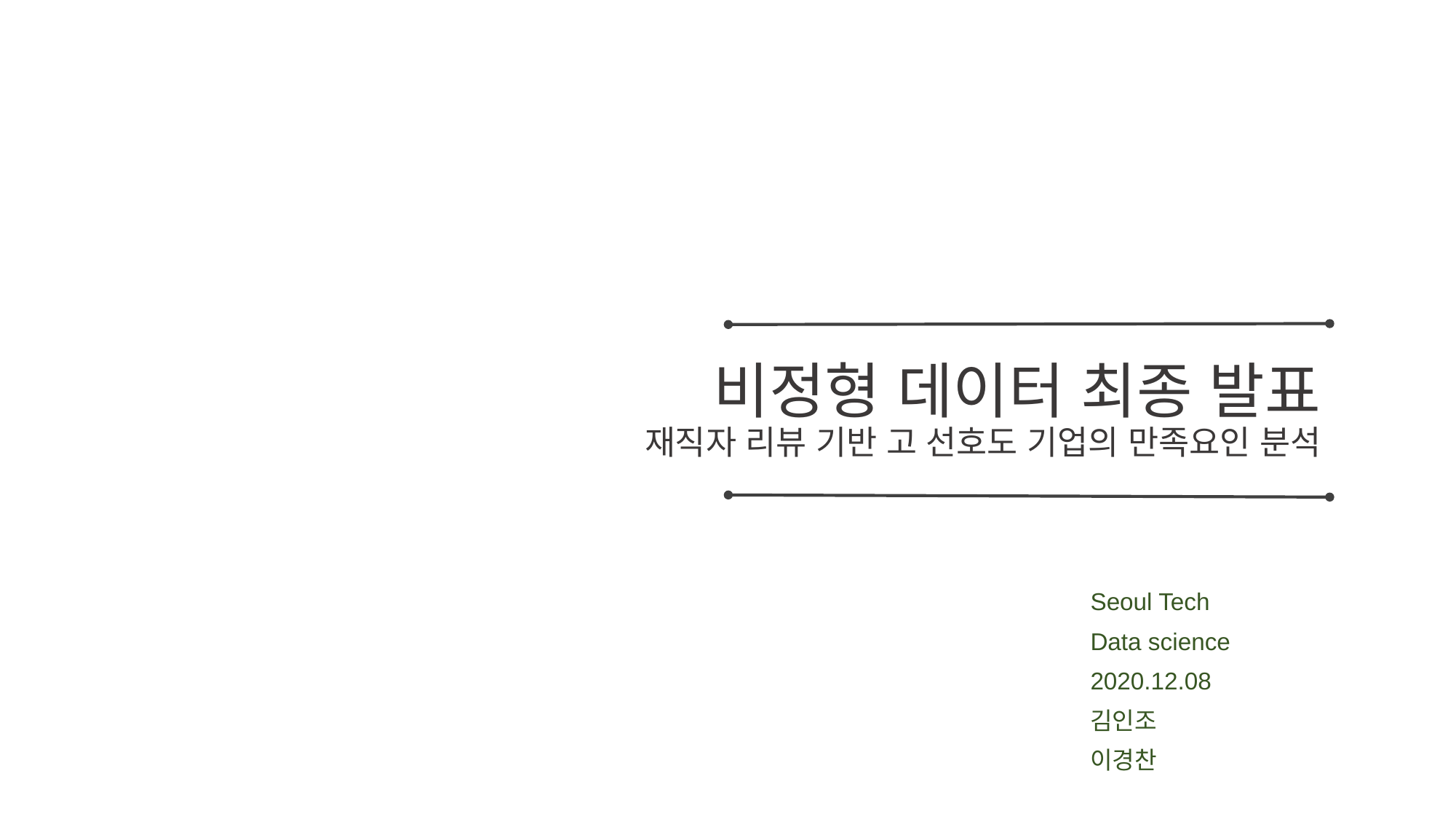

# 비정형 데이터 최종 발표 재직자 리뷰 기반 고 선호도 기업의 만족요인 분석
Seoul Tech
Data science
2020.12.08
김인조
이경찬